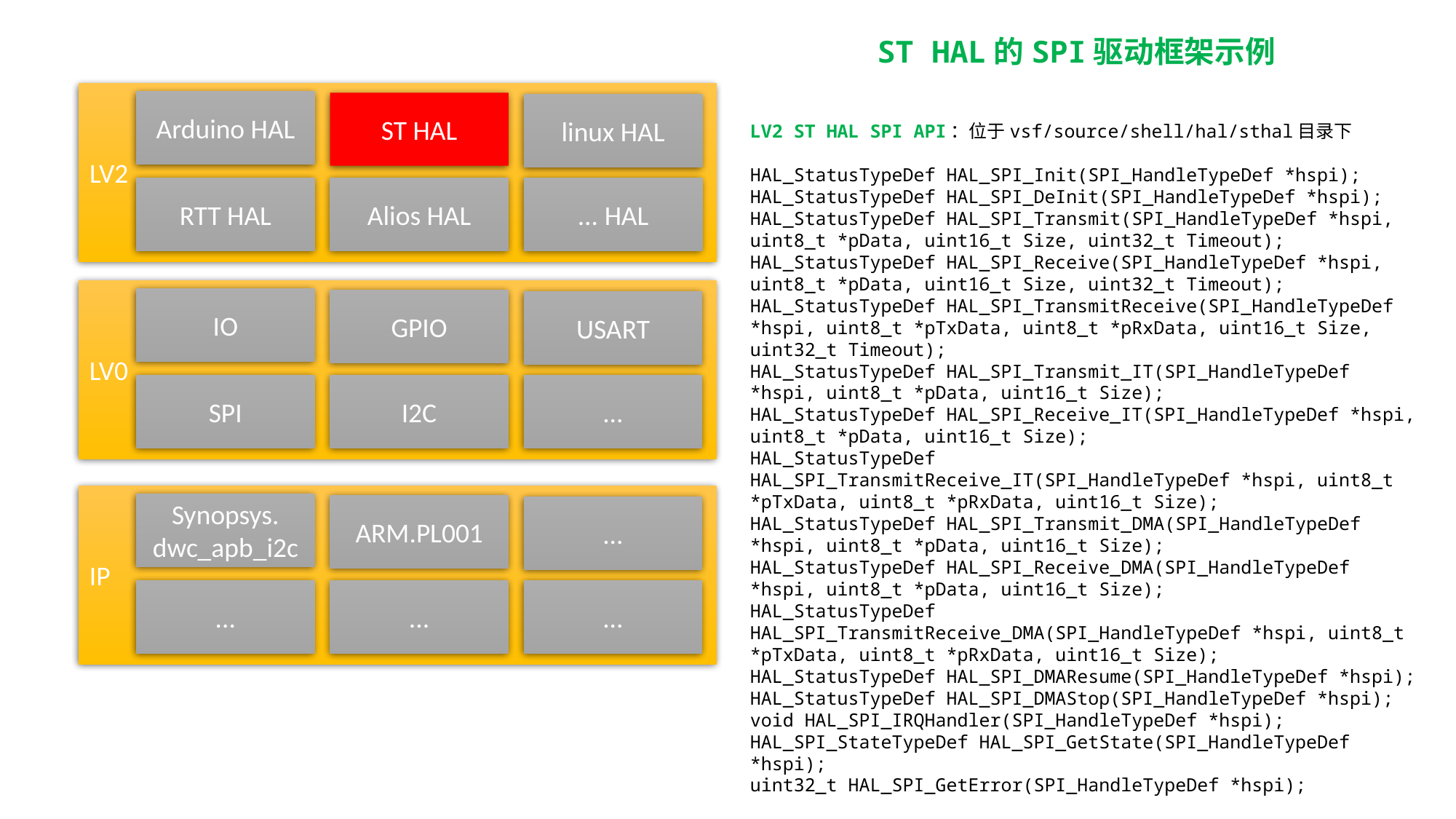

ST HAL的SPI驱动框架示例
LV2
Arduino HAL
ST HAL
linux HAL
LV2 ST HAL SPI API：位于vsf/source/shell/hal/sthal目录下

HAL_StatusTypeDef HAL_SPI_Init(SPI_HandleTypeDef *hspi);
HAL_StatusTypeDef HAL_SPI_DeInit(SPI_HandleTypeDef *hspi);
HAL_StatusTypeDef HAL_SPI_Transmit(SPI_HandleTypeDef *hspi, uint8_t *pData, uint16_t Size, uint32_t Timeout);
HAL_StatusTypeDef HAL_SPI_Receive(SPI_HandleTypeDef *hspi, uint8_t *pData, uint16_t Size, uint32_t Timeout);
HAL_StatusTypeDef HAL_SPI_TransmitReceive(SPI_HandleTypeDef *hspi, uint8_t *pTxData, uint8_t *pRxData, uint16_t Size, uint32_t Timeout);
HAL_StatusTypeDef HAL_SPI_Transmit_IT(SPI_HandleTypeDef *hspi, uint8_t *pData, uint16_t Size);
HAL_StatusTypeDef HAL_SPI_Receive_IT(SPI_HandleTypeDef *hspi, uint8_t *pData, uint16_t Size);
HAL_StatusTypeDef HAL_SPI_TransmitReceive_IT(SPI_HandleTypeDef *hspi, uint8_t *pTxData, uint8_t *pRxData, uint16_t Size);
HAL_StatusTypeDef HAL_SPI_Transmit_DMA(SPI_HandleTypeDef *hspi, uint8_t *pData, uint16_t Size);
HAL_StatusTypeDef HAL_SPI_Receive_DMA(SPI_HandleTypeDef *hspi, uint8_t *pData, uint16_t Size);
HAL_StatusTypeDef HAL_SPI_TransmitReceive_DMA(SPI_HandleTypeDef *hspi, uint8_t *pTxData, uint8_t *pRxData, uint16_t Size);
HAL_StatusTypeDef HAL_SPI_DMAResume(SPI_HandleTypeDef *hspi);
HAL_StatusTypeDef HAL_SPI_DMAStop(SPI_HandleTypeDef *hspi);
void HAL_SPI_IRQHandler(SPI_HandleTypeDef *hspi);
HAL_SPI_StateTypeDef HAL_SPI_GetState(SPI_HandleTypeDef *hspi);
uint32_t HAL_SPI_GetError(SPI_HandleTypeDef *hspi);

具体API的功能，参考ST HAL的文档。
RTT HAL
Alios HAL
... HAL
LV0
IO
GPIO
USART
SPI
I2C
...
IP
Synopsys.
dwc_apb_i2c
ARM.PL001
...
...
...
...